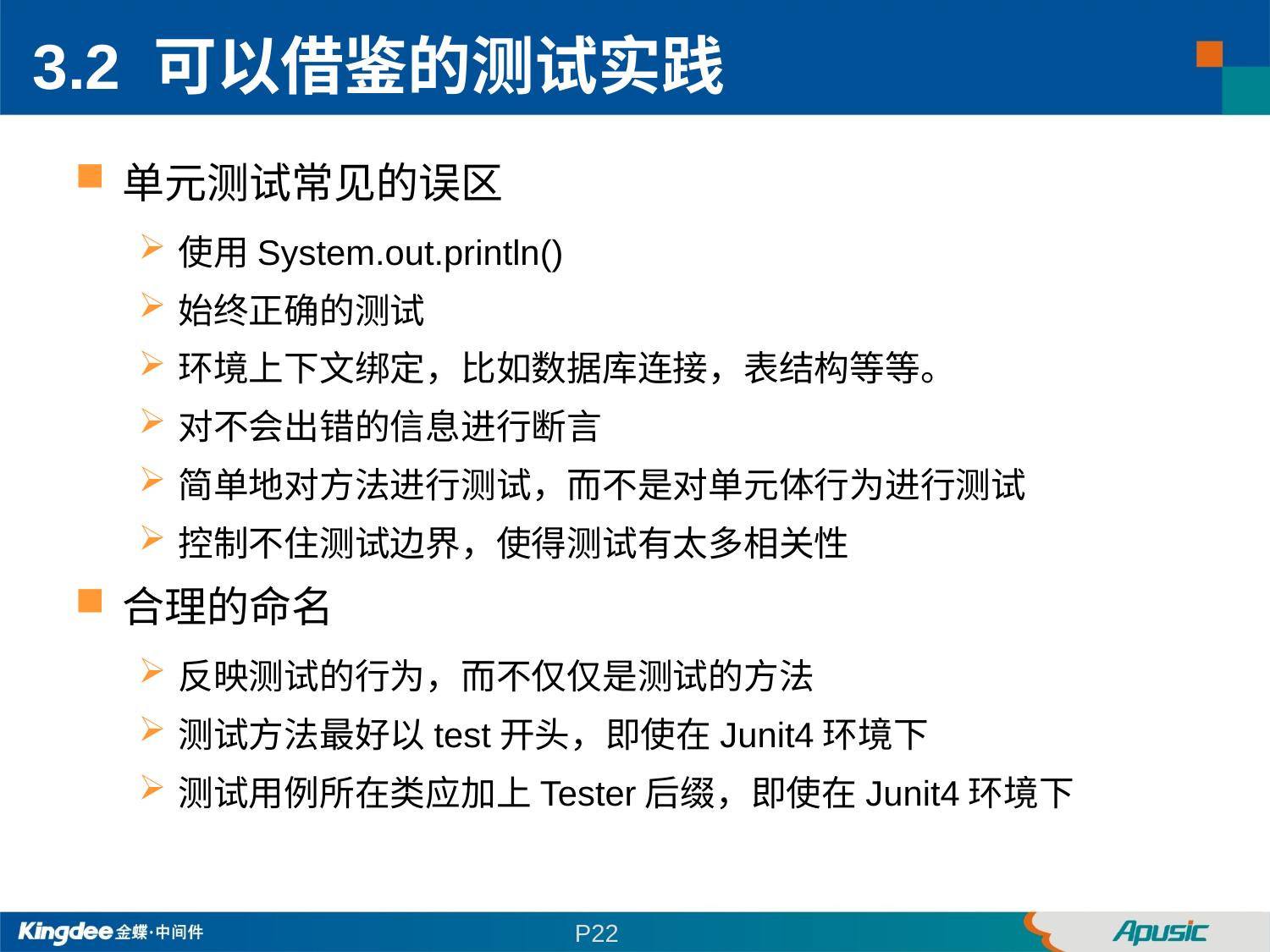

3.2 可以借鉴的测试实践
单元测试常见的误区
使用System.out.println()
始终正确的测试
环境上下文绑定，比如数据库连接，表结构等等。
对不会出错的信息进行断言
简单地对方法进行测试，而不是对单元体行为进行测试
控制不住测试边界，使得测试有太多相关性
合理的命名
反映测试的行为，而不仅仅是测试的方法
测试方法最好以test开头，即使在Junit4环境下
测试用例所在类应加上Tester后缀，即使在Junit4环境下